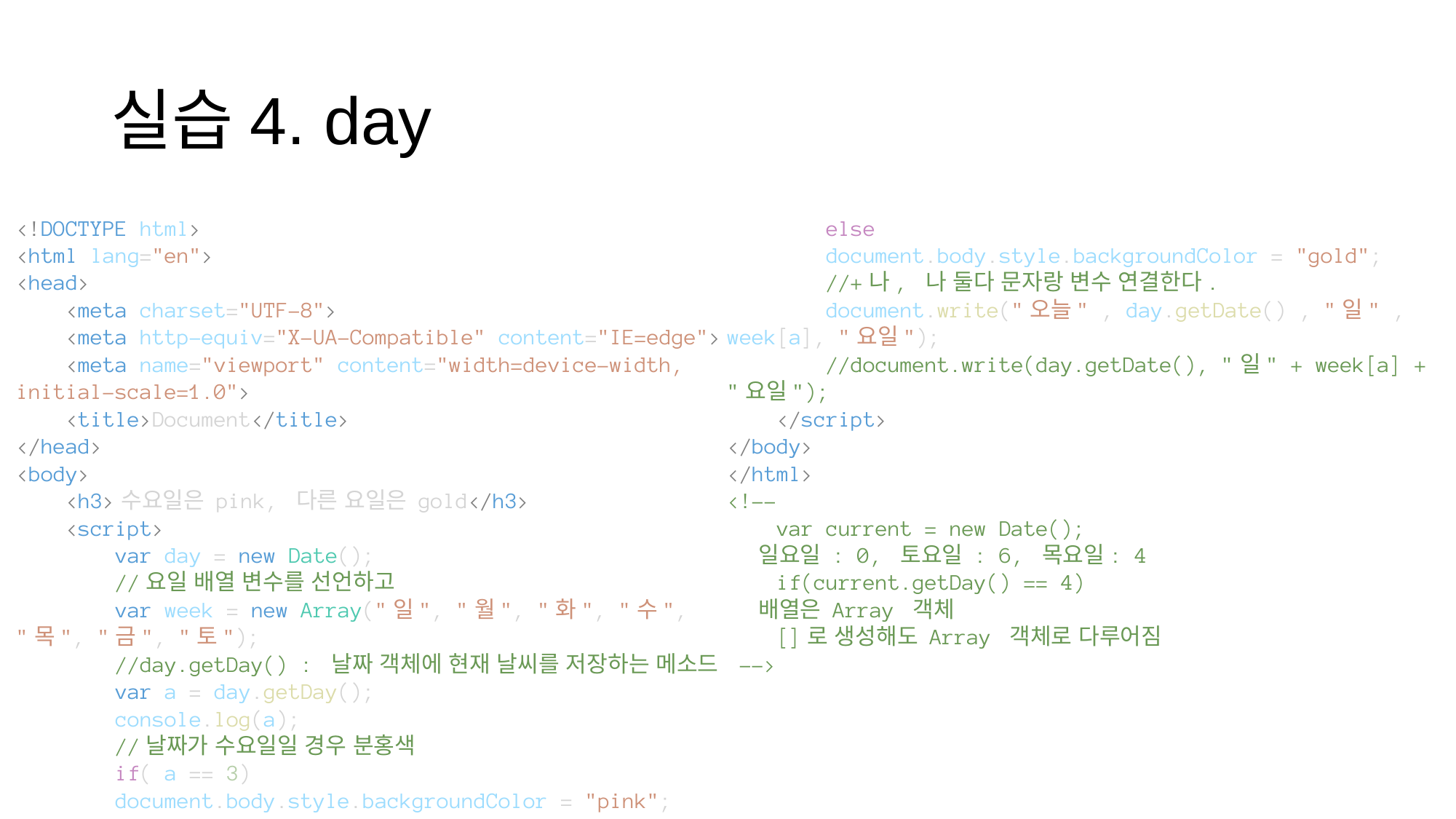

# 실습4. day
<!DOCTYPE html>
<html lang="en">
<head>
    <meta charset="UTF-8">
    <meta http-equiv="X-UA-Compatible" content="IE=edge">
    <meta name="viewport" content="width=device-width, initial-scale=1.0">
    <title>Document</title>
</head>
<body>
    <h3>수요일은 pink, 다른 요일은 gold</h3>
    <script>
        var day = new Date();
        //요일 배열 변수를 선언하고
        var week = new Array("일", "월", "화", "수", "목", "금", "토");
        //day.getDay() : 날짜 객체에 현재 날씨를 저장하는 메소드
        var a = day.getDay();
        console.log(a);
        //날짜가 수요일일 경우 분홍색
        if( a == 3)
        document.body.style.backgroundColor = "pink";
        else
        document.body.style.backgroundColor = "gold";
        //+나, 나 둘다 문자랑 변수 연결한다.
        document.write("오늘" , day.getDate() , "일" , week[a], "요일");
        //document.write(day.getDate(), "일" + week[a] + "요일");
    </script>
</body>
</html>
<!--
    var current = new Date();
    일요일 : 0, 토요일 : 6, 목요일: 4
    if(current.getDay() == 4)
    배열은 Array 객체
    []로 생성해도 Array 객체로 다루어짐
 -->